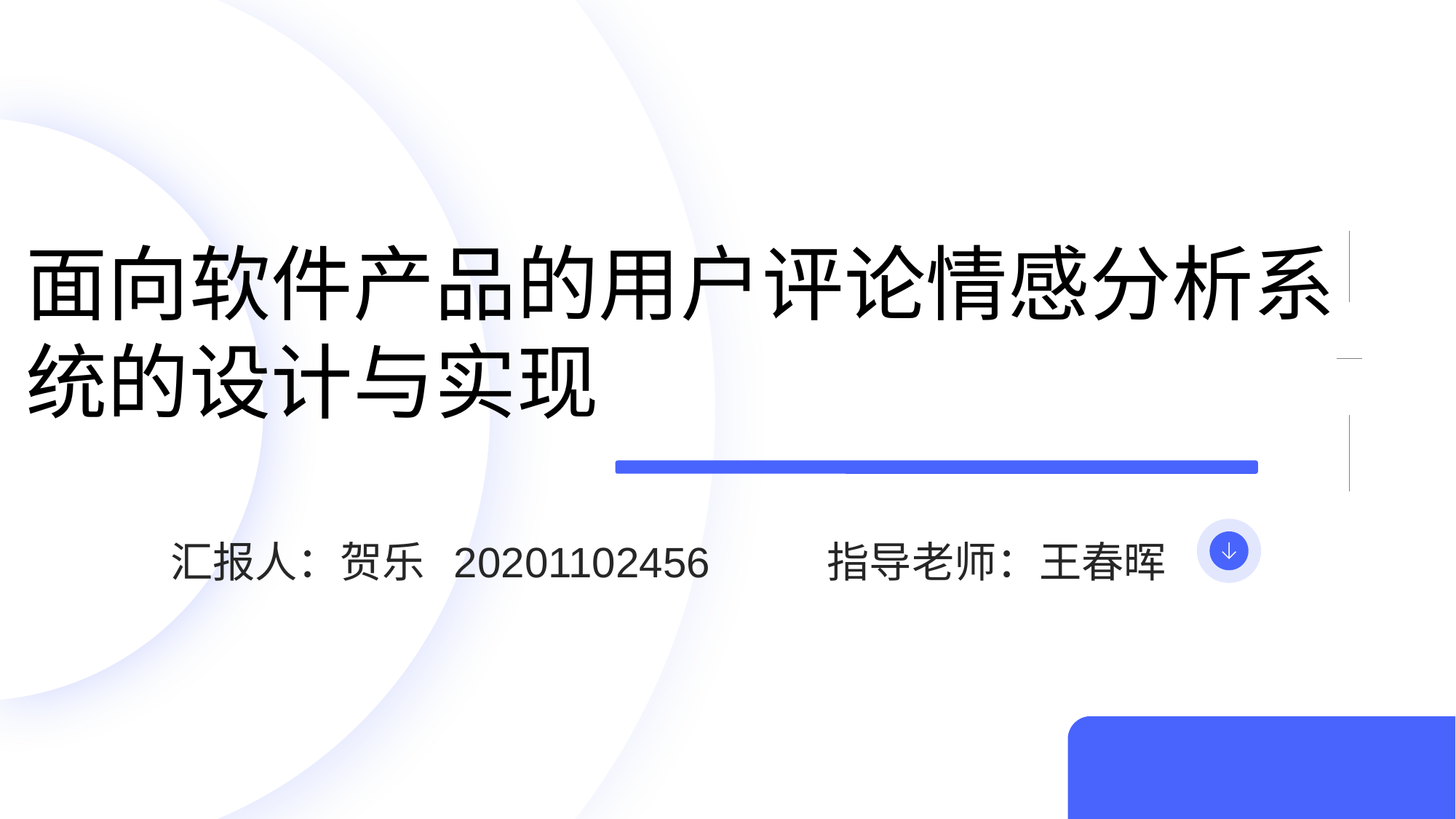

面向软件产品的用户评论情感分析系统的设计与实现
汇报人：贺乐  20201102456         指导老师：王春晖